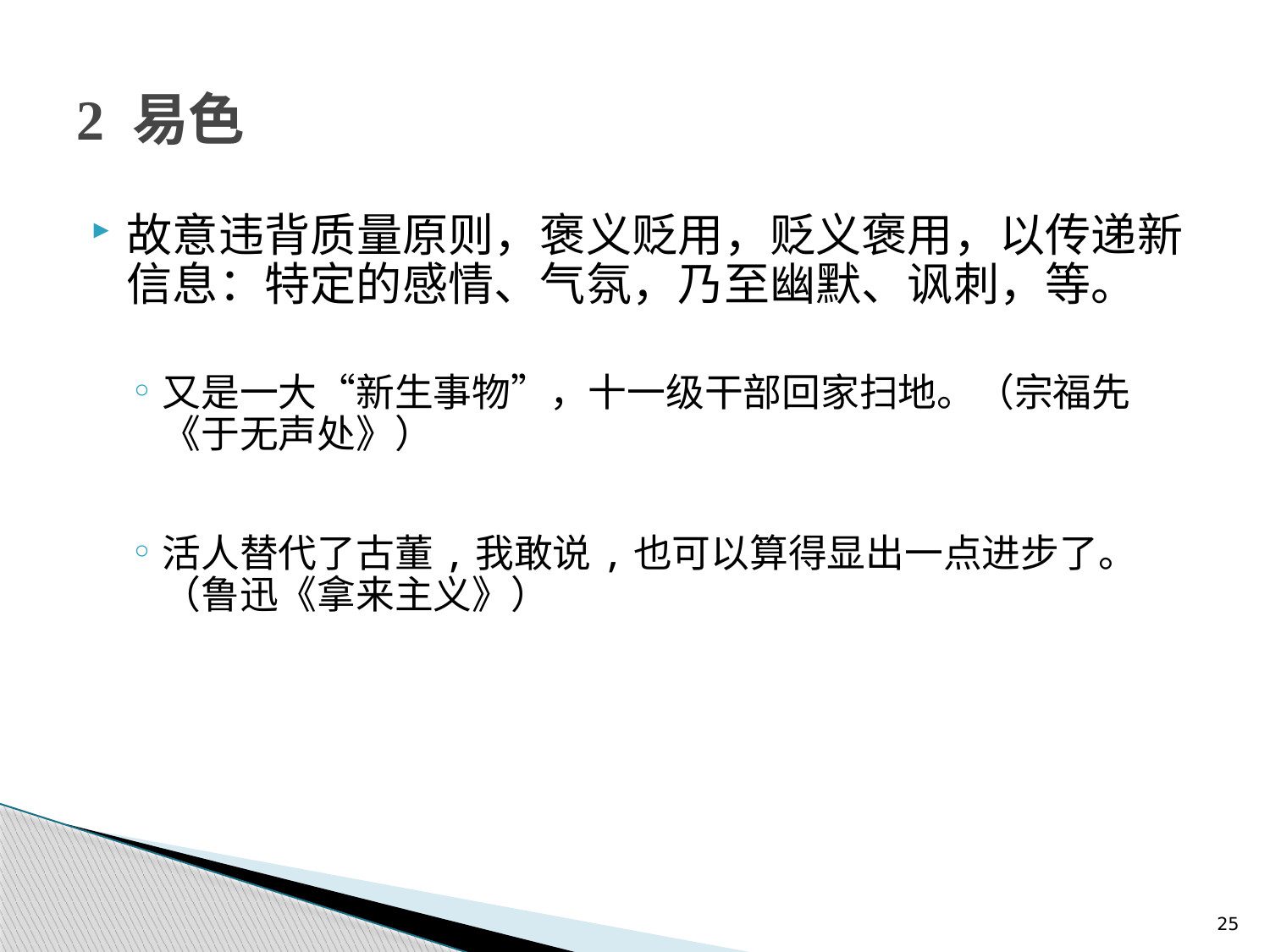

# 2 易色
故意违背质量原则，褒义贬用，贬义褒用，以传递新信息：特定的感情、气氛，乃至幽默、讽刺，等。

又是一大“新生事物”，十一级干部回家扫地。（宗福先《于无声处》）

活人替代了古董,我敢说,也可以算得显出一点进步了。（鲁迅《拿来主义》）
25